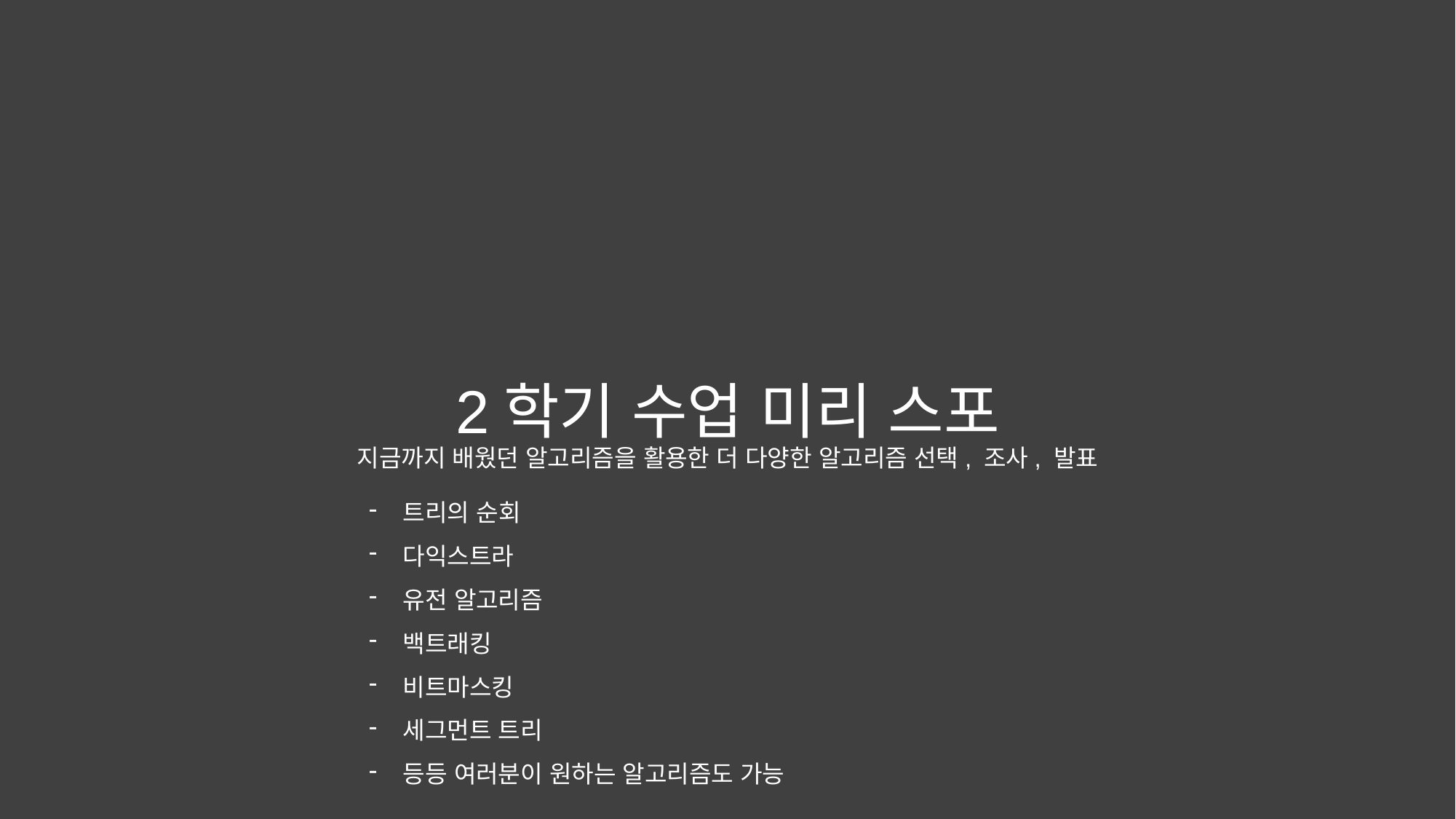

2학기 수업 미리 스포
지금까지 배웠던 알고리즘을 활용한 더 다양한 알고리즘 선택, 조사, 발표
트리의 순회
다익스트라
유전 알고리즘
백트래킹
비트마스킹
세그먼트 트리
등등 여러분이 원하는 알고리즘도 가능